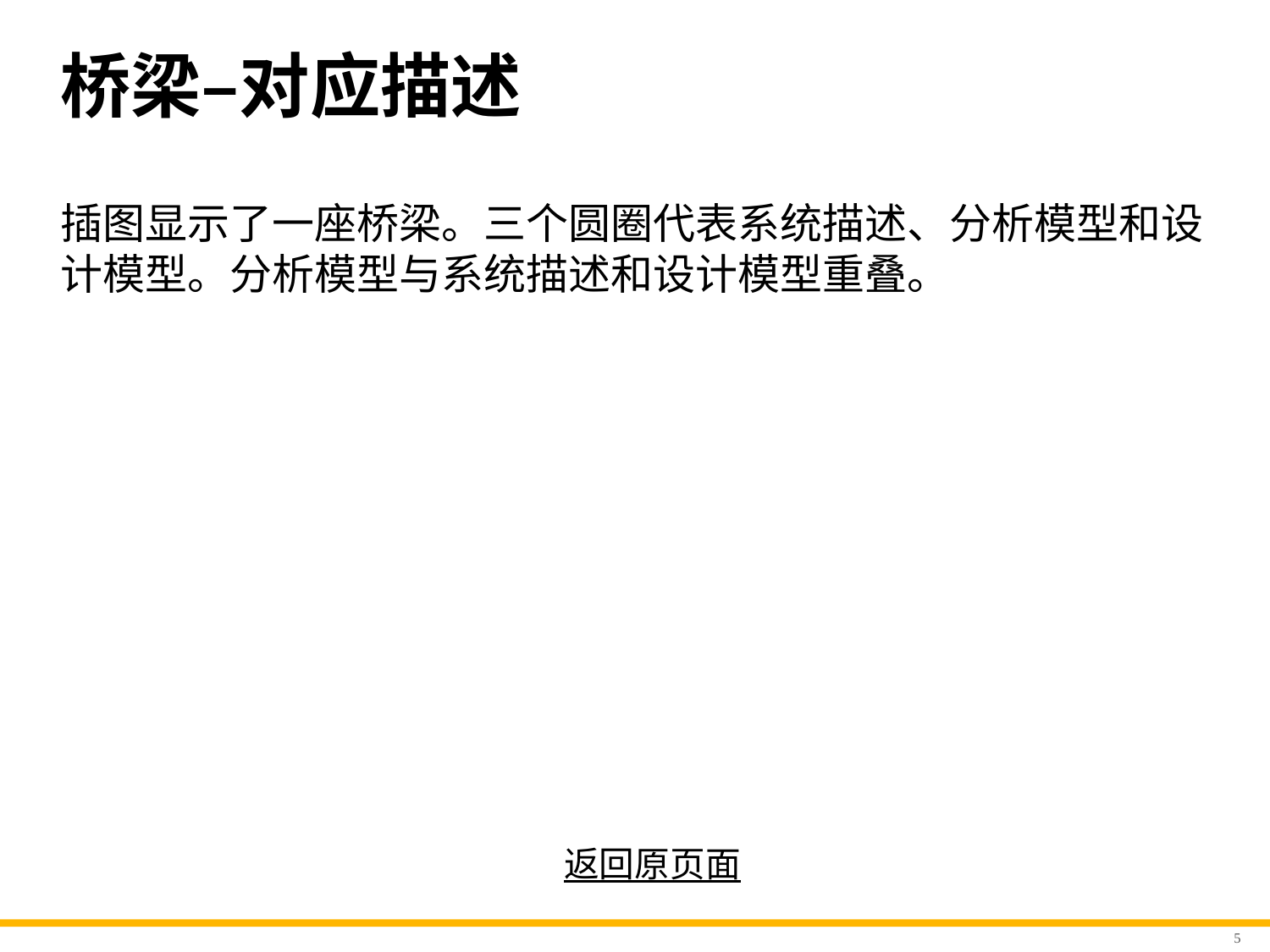

# 桥梁–对应描述
插图显示了一座桥梁。三个圆圈代表系统描述、分析模型和设计模型。分析模型与系统描述和设计模型重叠。
返回原页面
5